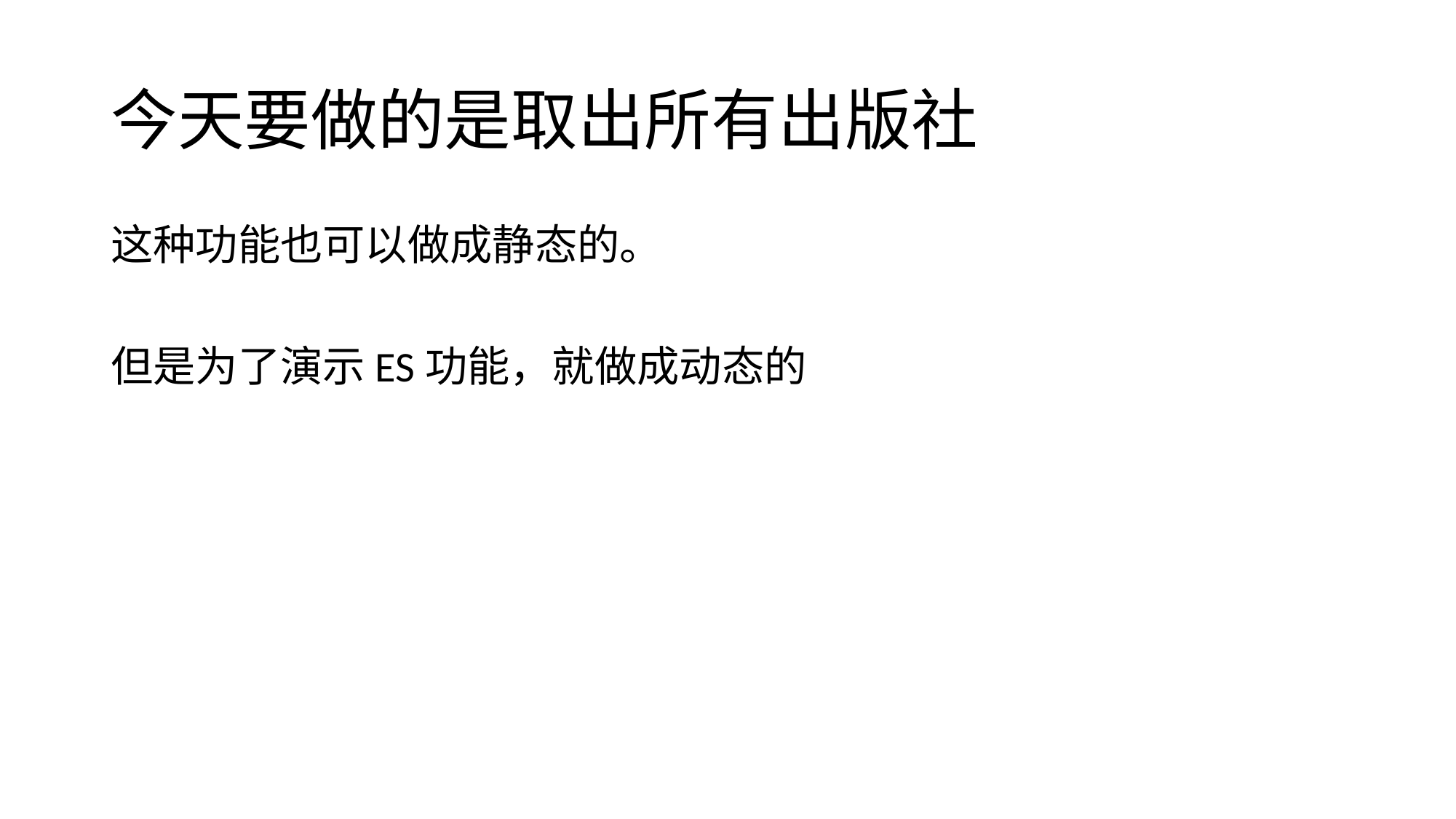

# 今天要做的是取出所有出版社
这种功能也可以做成静态的。

但是为了演示ES功能，就做成动态的